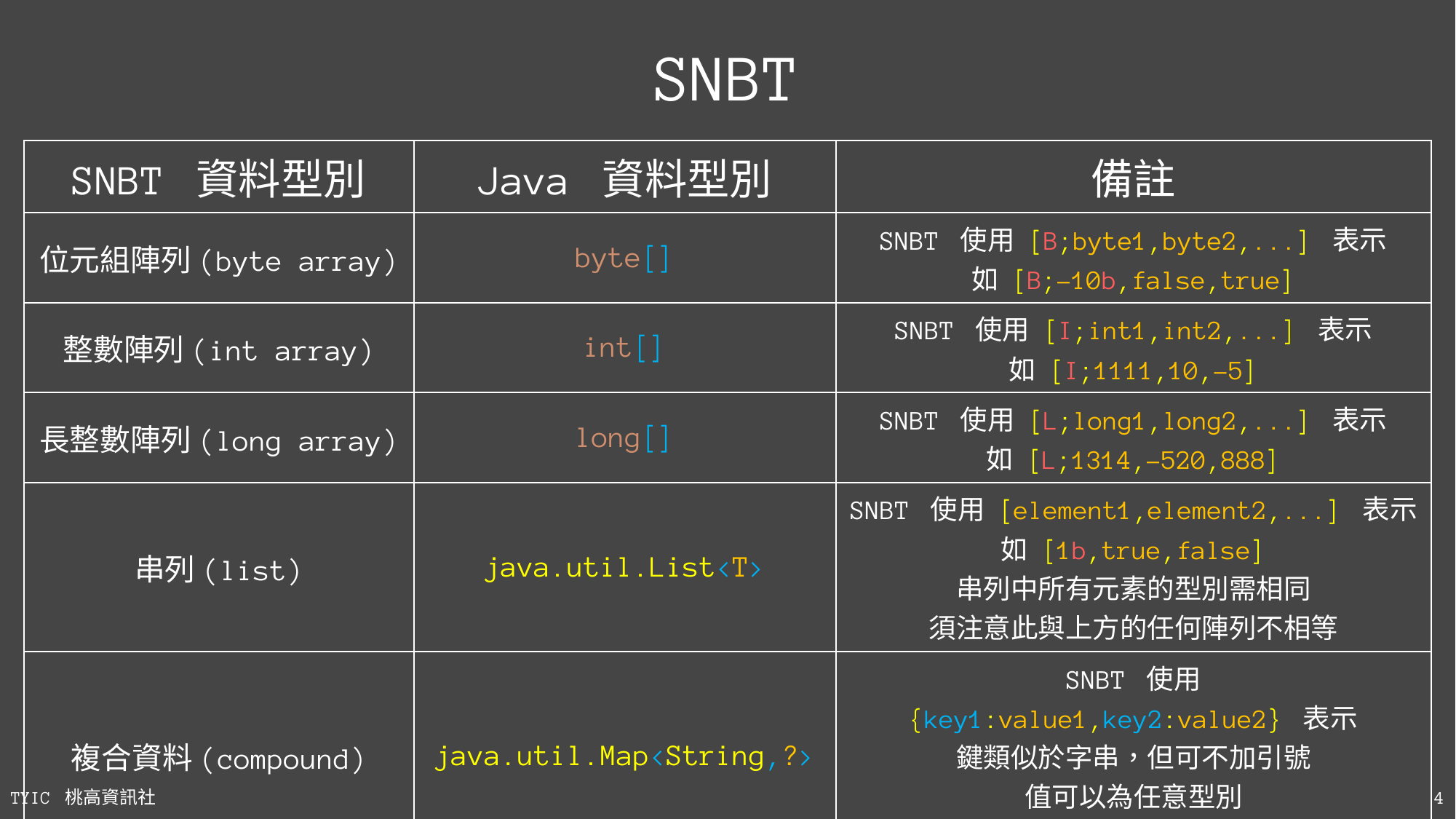

# SNBT
| SNBT 資料型別 | Java 資料型別 | 備註 |
| --- | --- | --- |
| 位元組陣列(byte array) | byte[] | SNBT 使用 [B;byte1,byte2,...] 表示 如 [B;-10b,false,true] |
| 整數陣列(int array) | int[] | SNBT 使用 [I;int1,int2,...] 表示 如 [I;1111,10,-5] |
| 長整數陣列(long array) | long[] | SNBT 使用 [L;long1,long2,...] 表示 如 [L;1314,-520,888] |
| 串列(list) | java.util.List<T> | SNBT 使用 [element1,element2,...] 表示 如 [1b,true,false] 串列中所有元素的型別需相同 須注意此與上方的任何陣列不相等 |
| 複合資料(compound) | java.util.Map<String,?> | SNBT 使用 {key1:value1,key2:value2} 表示 鍵類似於字串，但可不加引號 值可以為任意型別 如 {School:'TYSH',"Since":1941S} |